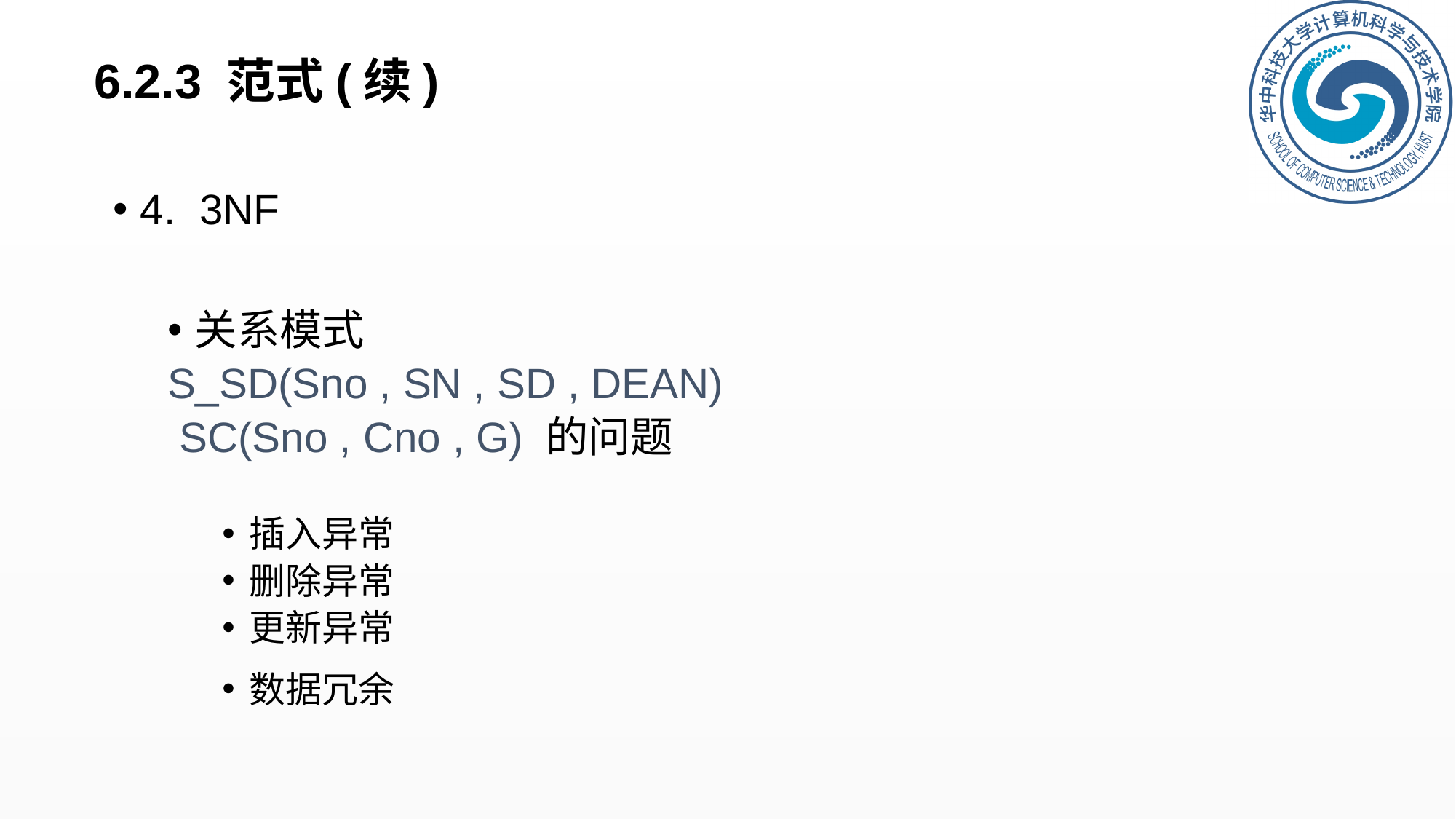

# 6.2.3 范式(续)
4.  3NF

关系模式
S_SD(Sno , SN , SD , DEAN)
 SC(Sno , Cno , G) 的问题

插入异常
删除异常
更新异常
数据冗余